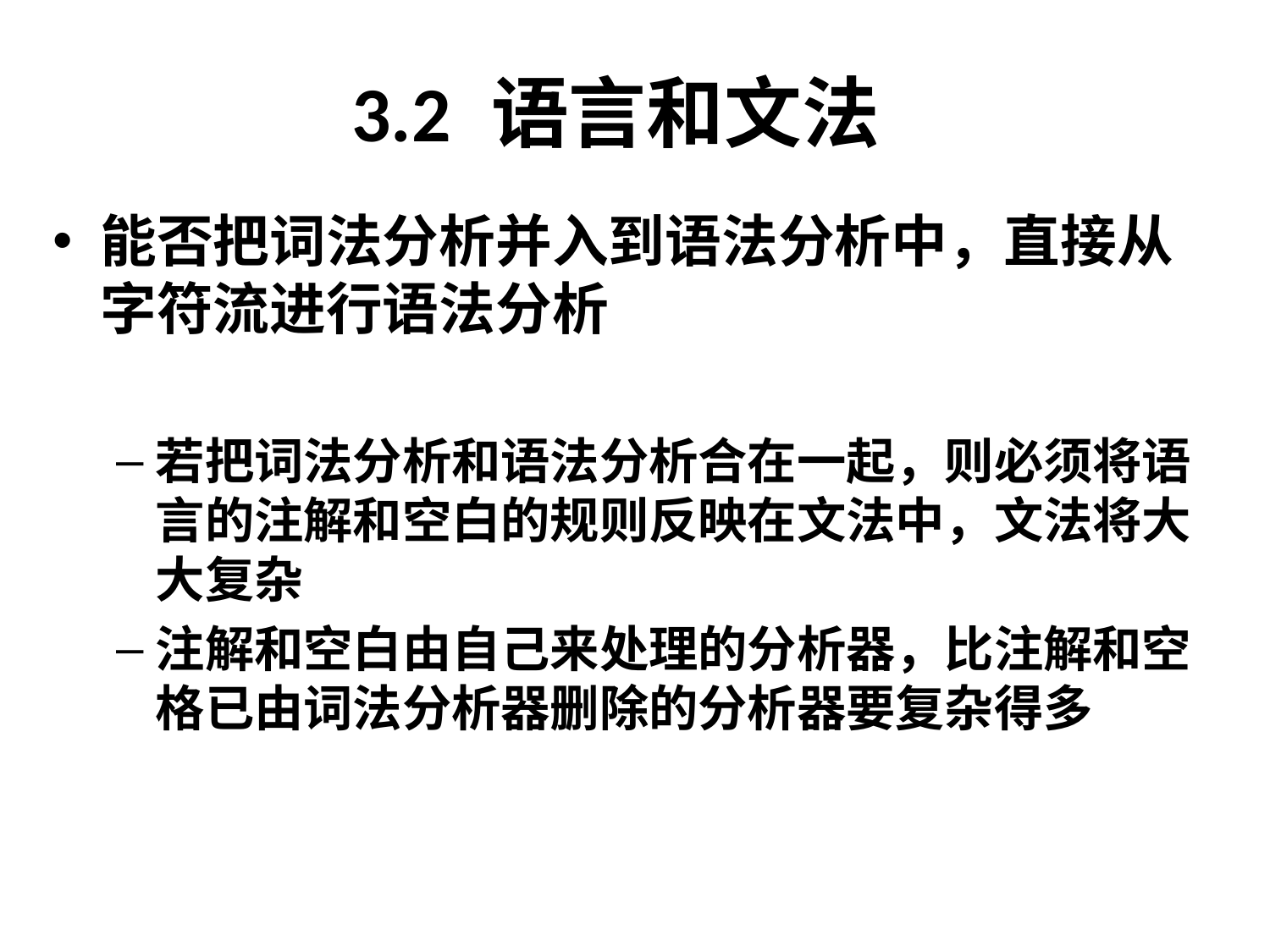

# 3.2 语言和文法
能否把词法分析并入到语法分析中，直接从字符流进行语法分析

若把词法分析和语法分析合在一起，则必须将语言的注解和空白的规则反映在文法中，文法将大大复杂
注解和空白由自己来处理的分析器，比注解和空格已由词法分析器删除的分析器要复杂得多